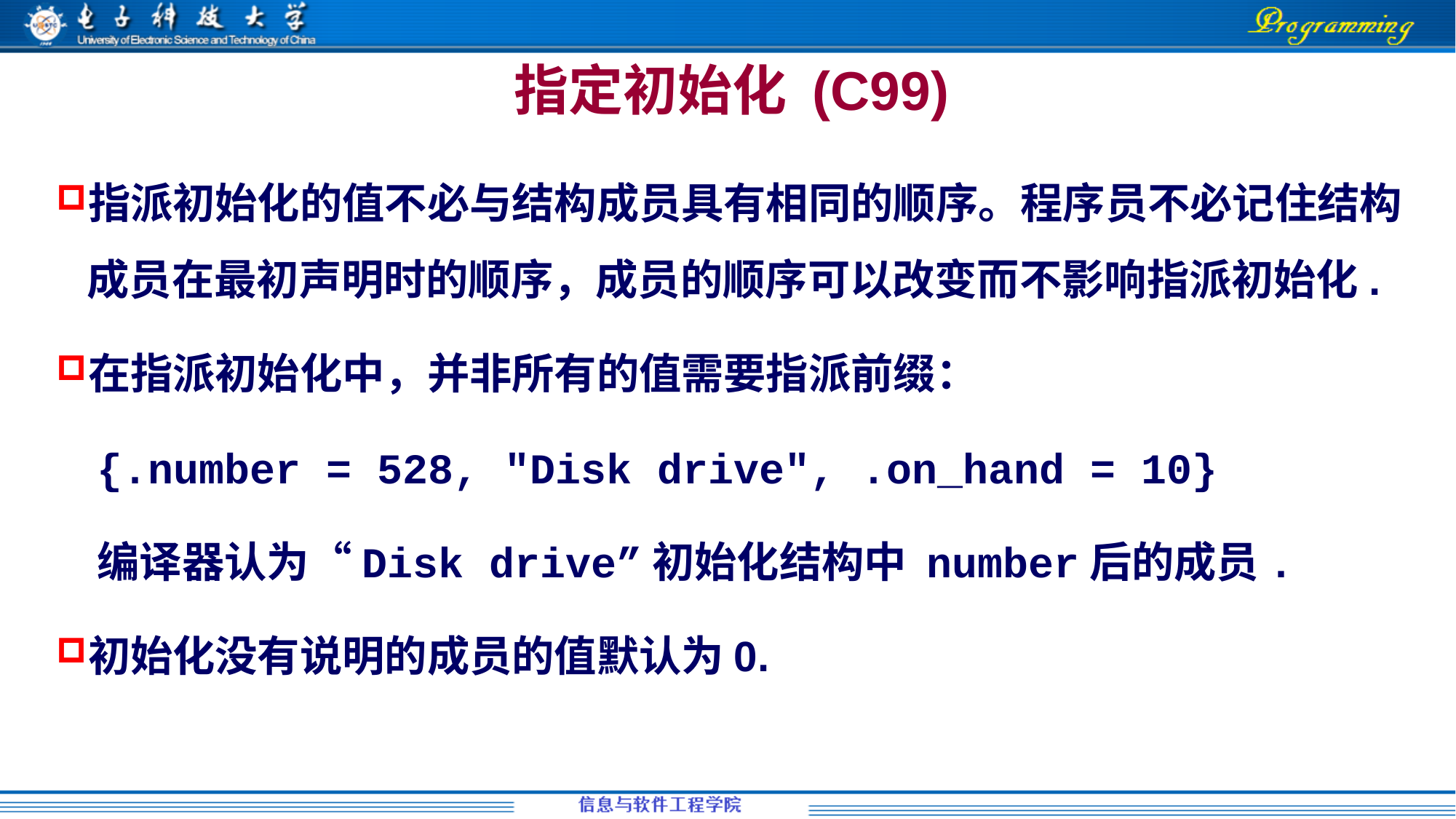

指定初始化 (C99)
指派初始化的值不必与结构成员具有相同的顺序。程序员不必记住结构成员在最初声明时的顺序，成员的顺序可以改变而不影响指派初始化.
在指派初始化中，并非所有的值需要指派前缀：
{.number = 528, "Disk drive", .on_hand = 10}
编译器认为“Disk drive”初始化结构中 number后的成员.
初始化没有说明的成员的值默认为0.